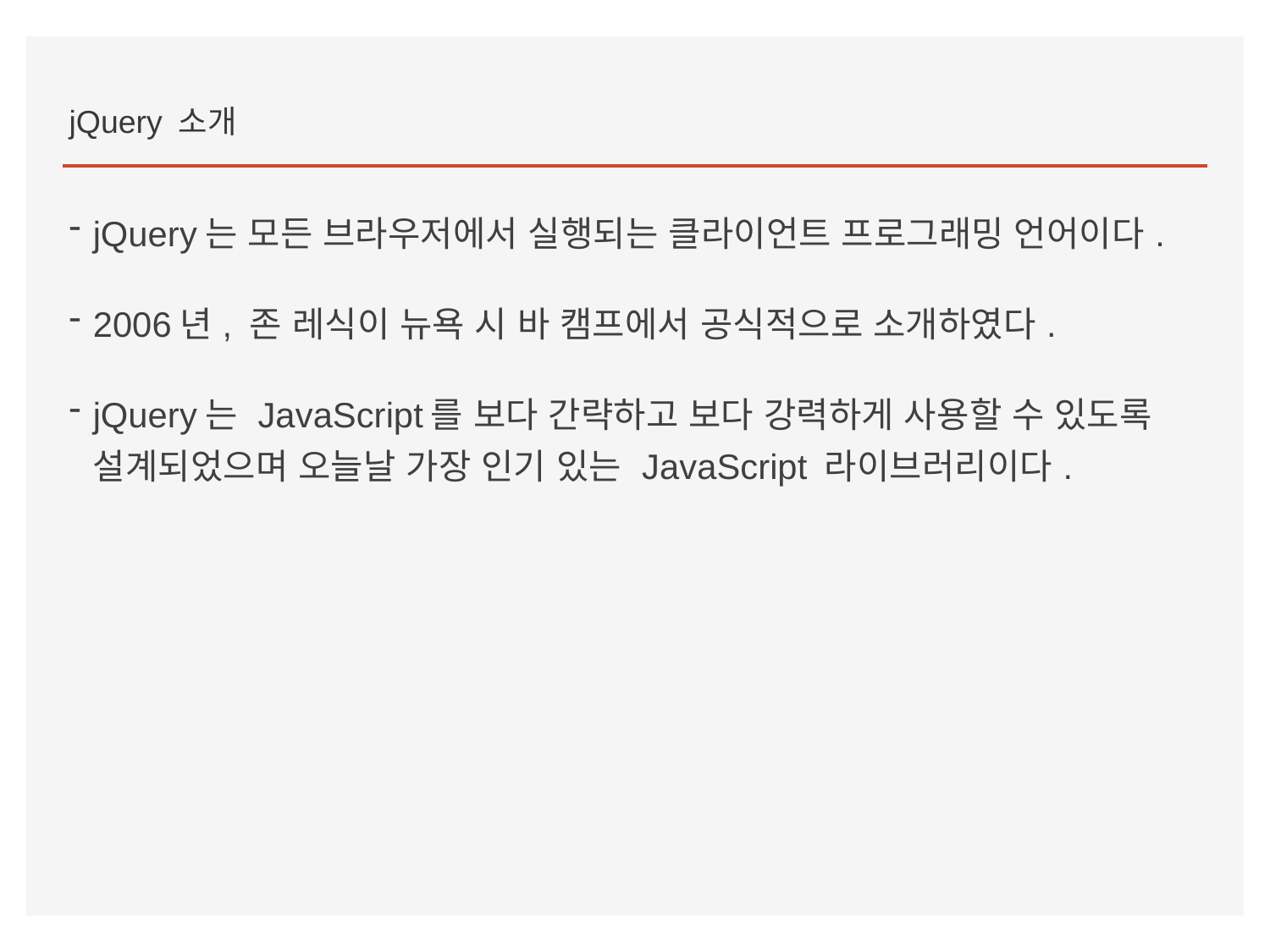

jQuery 소개
jQuery는 모든 브라우저에서 실행되는 클라이언트 프로그래밍 언어이다.
2006년, 존 레식이 뉴욕 시 바 캠프에서 공식적으로 소개하였다.
jQuery는 JavaScript를 보다 간략하고 보다 강력하게 사용할 수 있도록 설계되었으며 오늘날 가장 인기 있는 JavaScript 라이브러리이다.